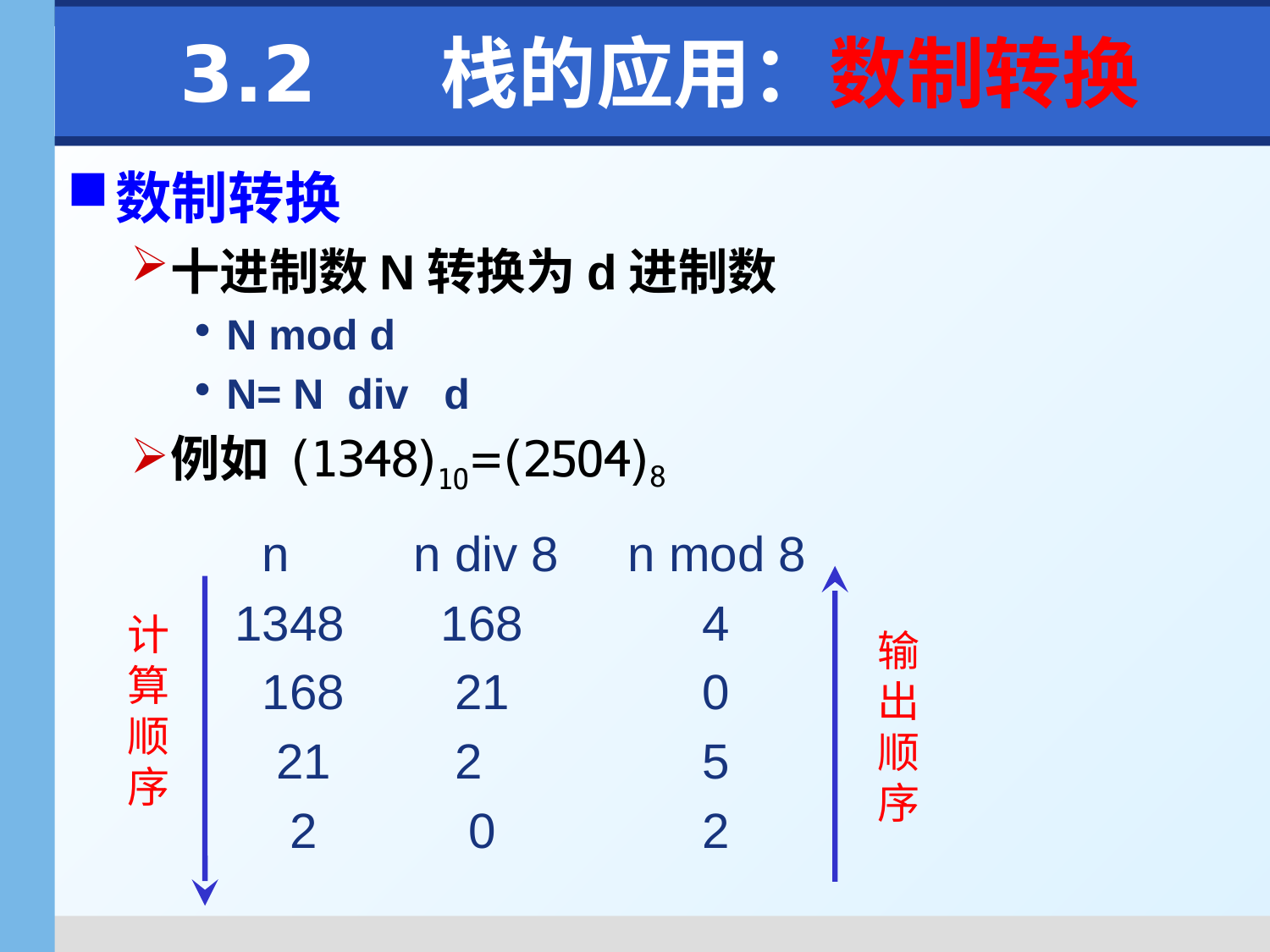

# 3.2 　栈的应用：数制转换
数制转换
十进制数N转换为d进制数
N mod d
N= N  div   d
例如 (1348)10=(2504)8
            n         n div 8     n mod 8
          1348       168             4
            168        21              0
             21         2                5
              2           0               2

计算顺序
输出顺序